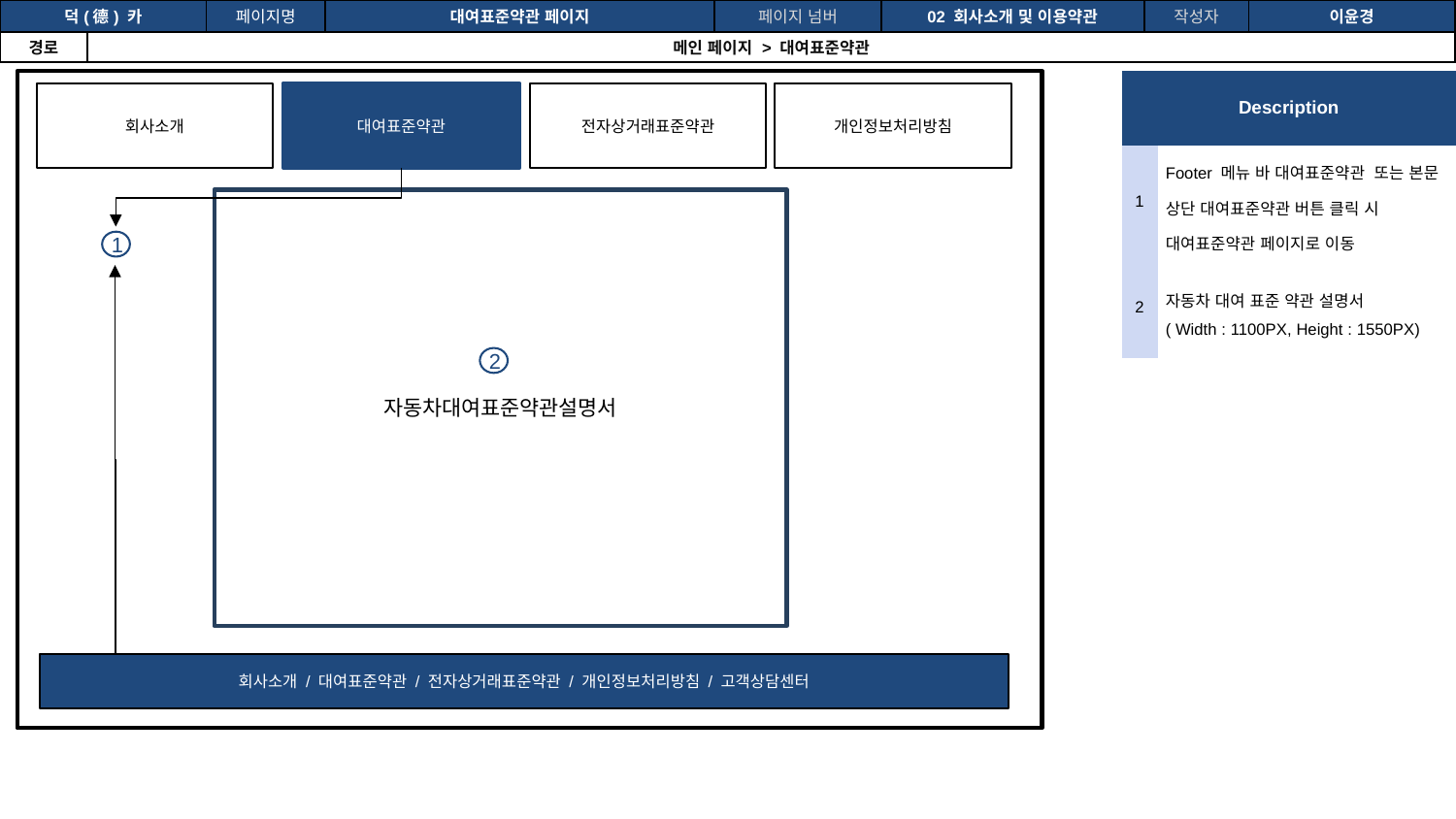

| 덕(德) 카 |  | 페이지명 | 대여표준약관 페이지 | 페이지 넘버 | 02 회사소개 및 이용약관 | 작성자 | 이윤경 |
| --- | --- | --- | --- | --- | --- | --- | --- |
| 경로 | 메인 페이지 > 대여표준약관 |  |  |  |  |  |  |
| Description |  |
| --- | --- |
| 1 | Footer 메뉴 바 대여표준약관 또는 본문 상단 대여표준약관 버튼 클릭 시 대여표준약관 페이지로 이동 |
| 2 | 자동차 대여 표준 약관 설명서 ( Width : 1100PX, Height : 1550PX) |

회사소개
대여표준약관
전자상거래표준약관
개인정보처리방침
자동차대여표준약관설명서
1
2
회사소개 / 대여표준약관 / 전자상거래표준약관 / 개인정보처리방침 / 고객상담센터